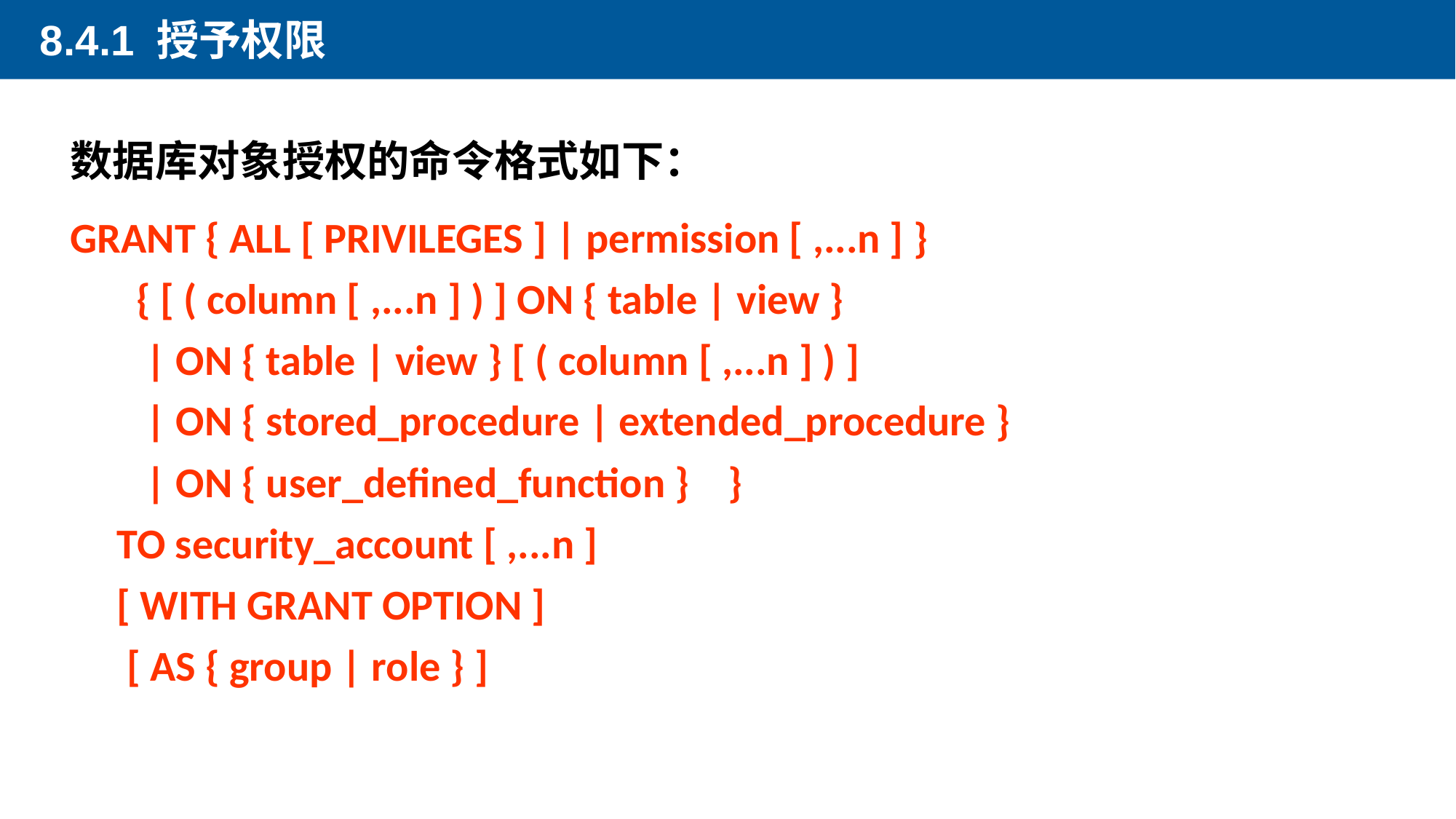

8.4.1 授予权限
数据库对象授权的命令格式如下：
GRANT { ALL [ PRIVILEGES ] | permission [ ,...n ] }
    { [ ( column [ ,...n ] ) ] ON { table | view }
     | ON { table | view } [ ( column [ ,...n ] ) ]
     | ON { stored_procedure | extended_procedure }
     | ON { user_defined_function }    }
  TO security_account [ ,...n ]
  [ WITH GRANT OPTION ]
   [ AS { group | role } ]